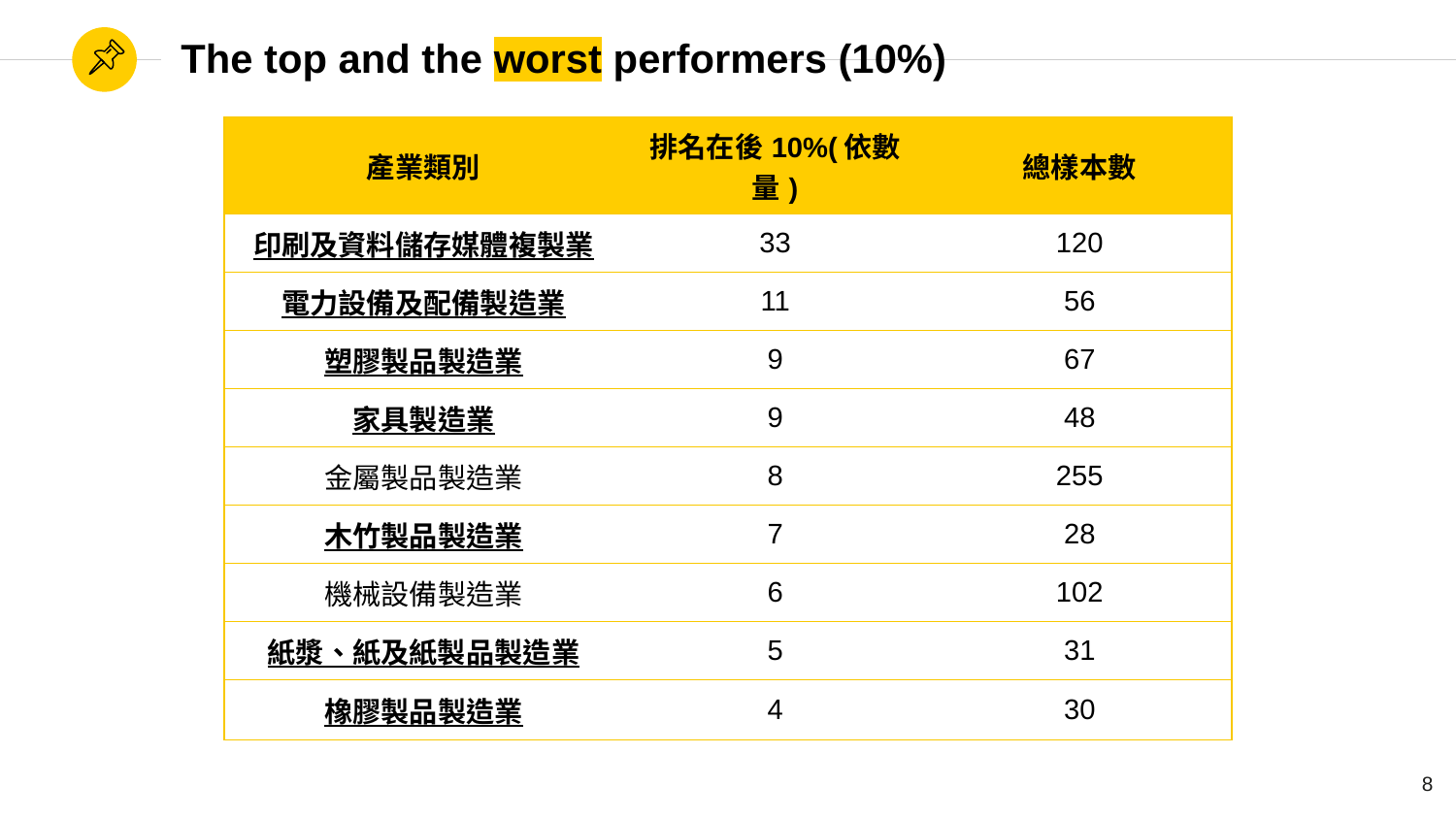

# The top and the worst performers (10%)

| 產業類別 | 排名在後10%(依數量) | 總樣本數 |
| --- | --- | --- |
| 印刷及資料儲存媒體複製業 | 33 | 120 |
| 電力設備及配備製造業 | 11 | 56 |
| 塑膠製品製造業 | 9 | 67 |
| 家具製造業 | 9 | 48 |
| 金屬製品製造業 | 8 | 255 |
| 木竹製品製造業 | 7 | 28 |
| 機械設備製造業 | 6 | 102 |
| 紙漿、紙及紙製品製造業 | 5 | 31 |
| 橡膠製品製造業 | 4 | 30 |
8